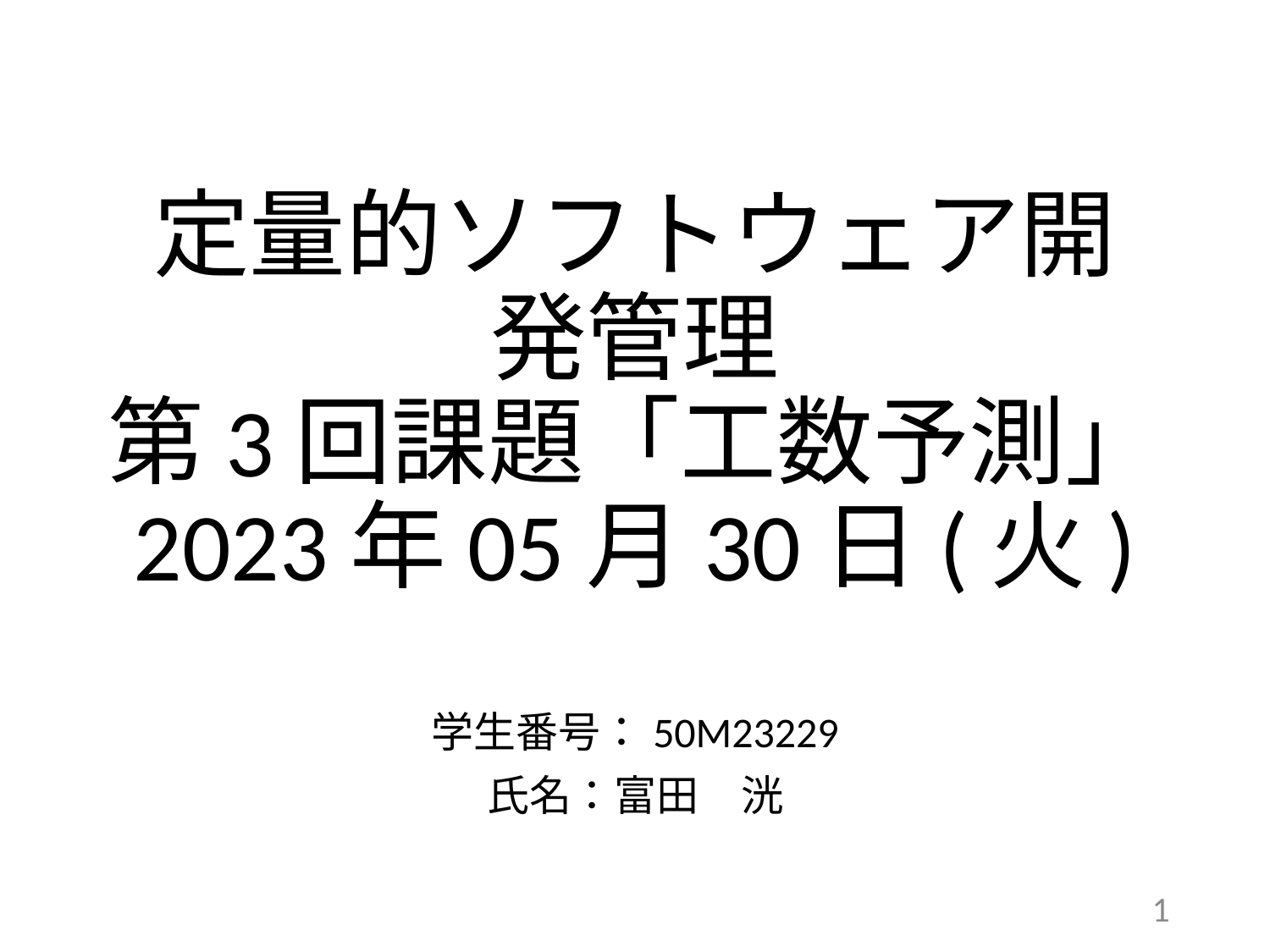

# 定量的ソフトウェア開発管理 第3回課題「工数予測」 2023年05月30日(火)

学生番号：50M23229
氏名：富田　洸
1